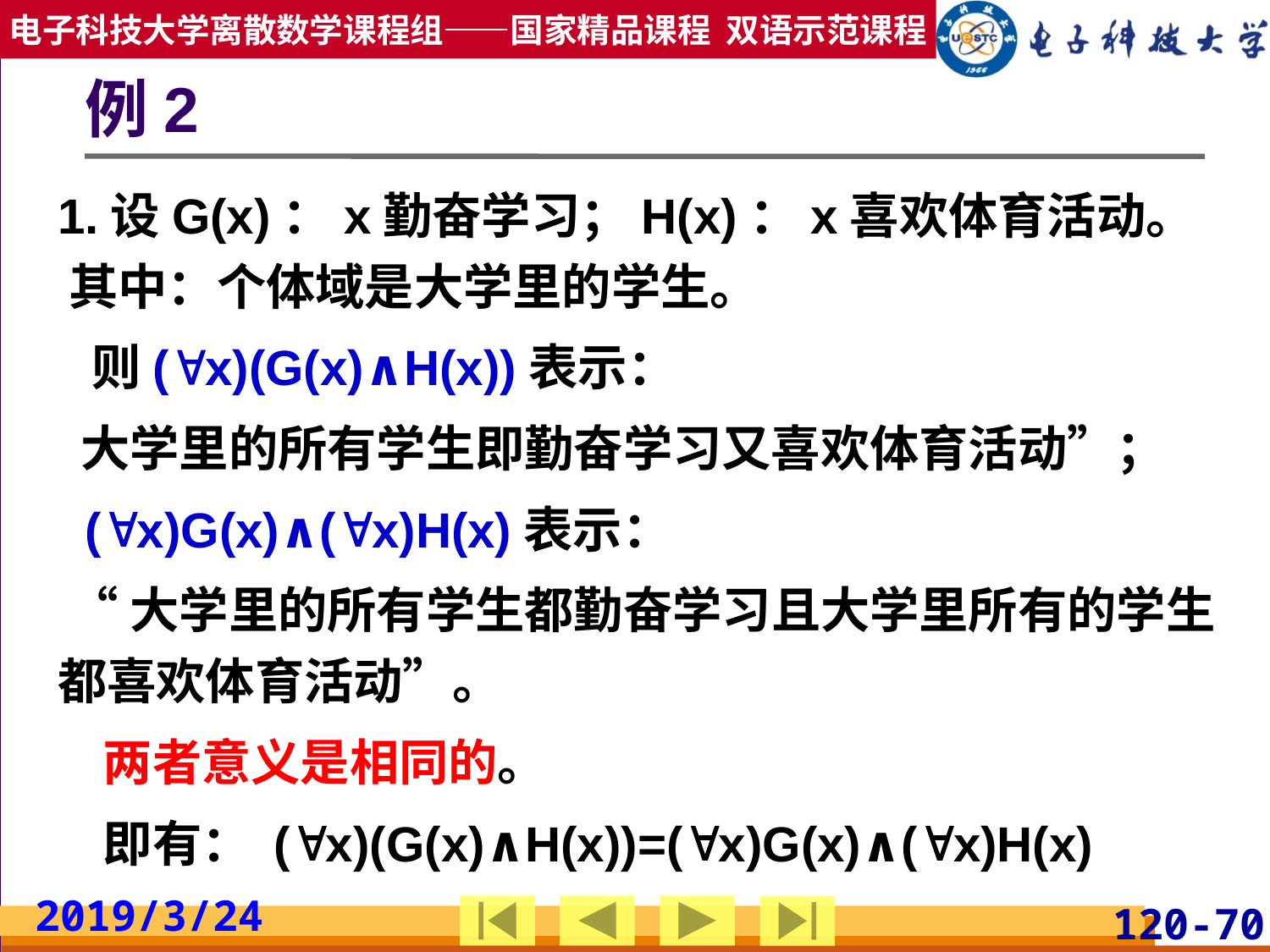

# 例2
1.设G(x)：x勤奋学习；H(x)：x喜欢体育活动。    其中：个体域是大学里的学生。
  则(∀x)(G(x)∧H(x))表示：
 大学里的所有学生即勤奋学习又喜欢体育活动”；
  (∀x)G(x)∧(∀x)H(x)表示：
 “大学里的所有学生都勤奋学习且大学里所有的学生都喜欢体育活动”。
   两者意义是相同的。
   即有： (∀x)(G(x)∧H(x))=(∀x)G(x)∧(∀x)H(x)
2019/3/24